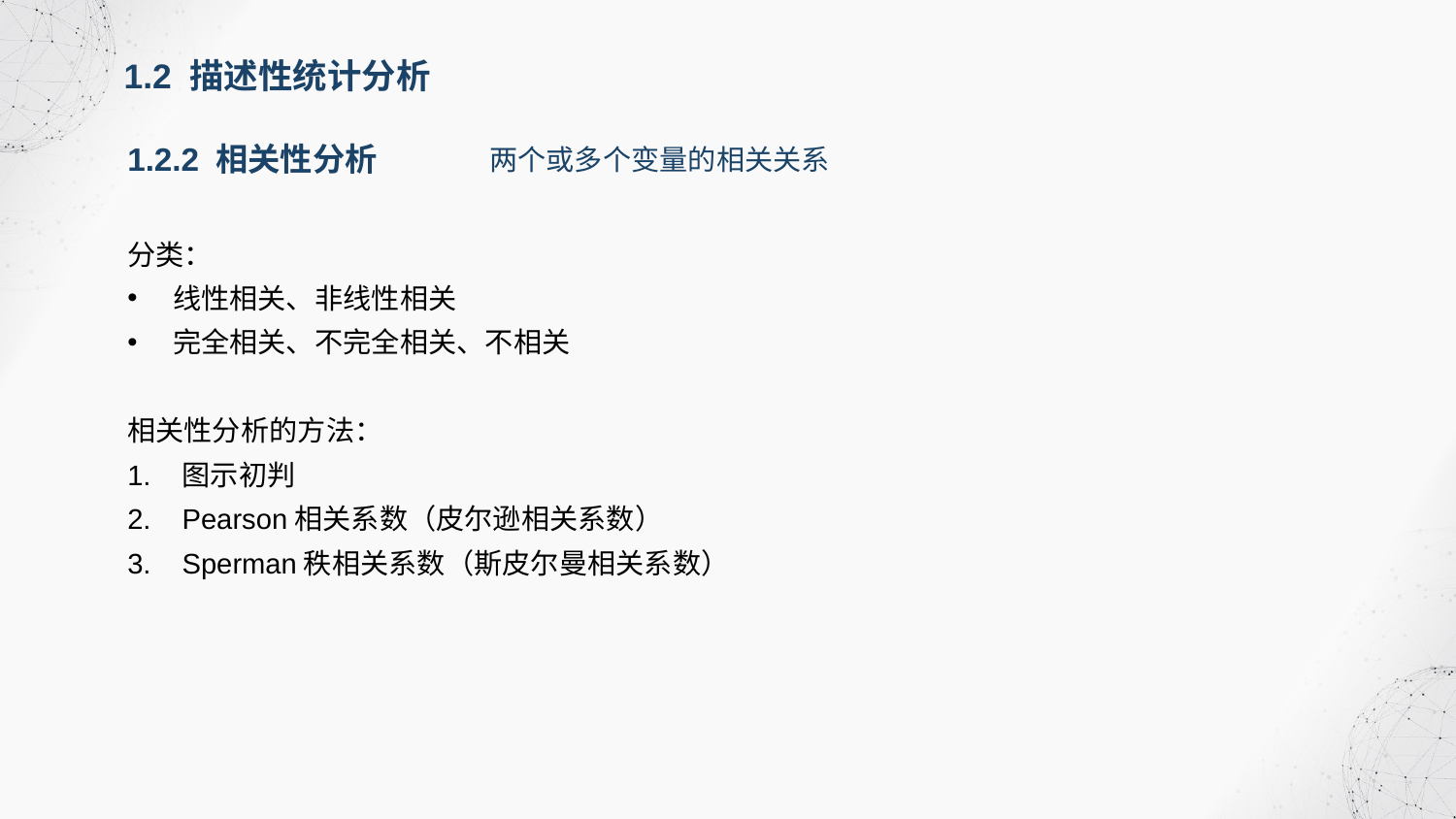

1.2 描述性统计分析
1.2.2 相关性分析
两个或多个变量的相关关系
分类：
线性相关、非线性相关
完全相关、不完全相关、不相关

相关性分析的方法：
图示初判
Pearson相关系数（皮尔逊相关系数）
Sperman秩相关系数（斯皮尔曼相关系数）